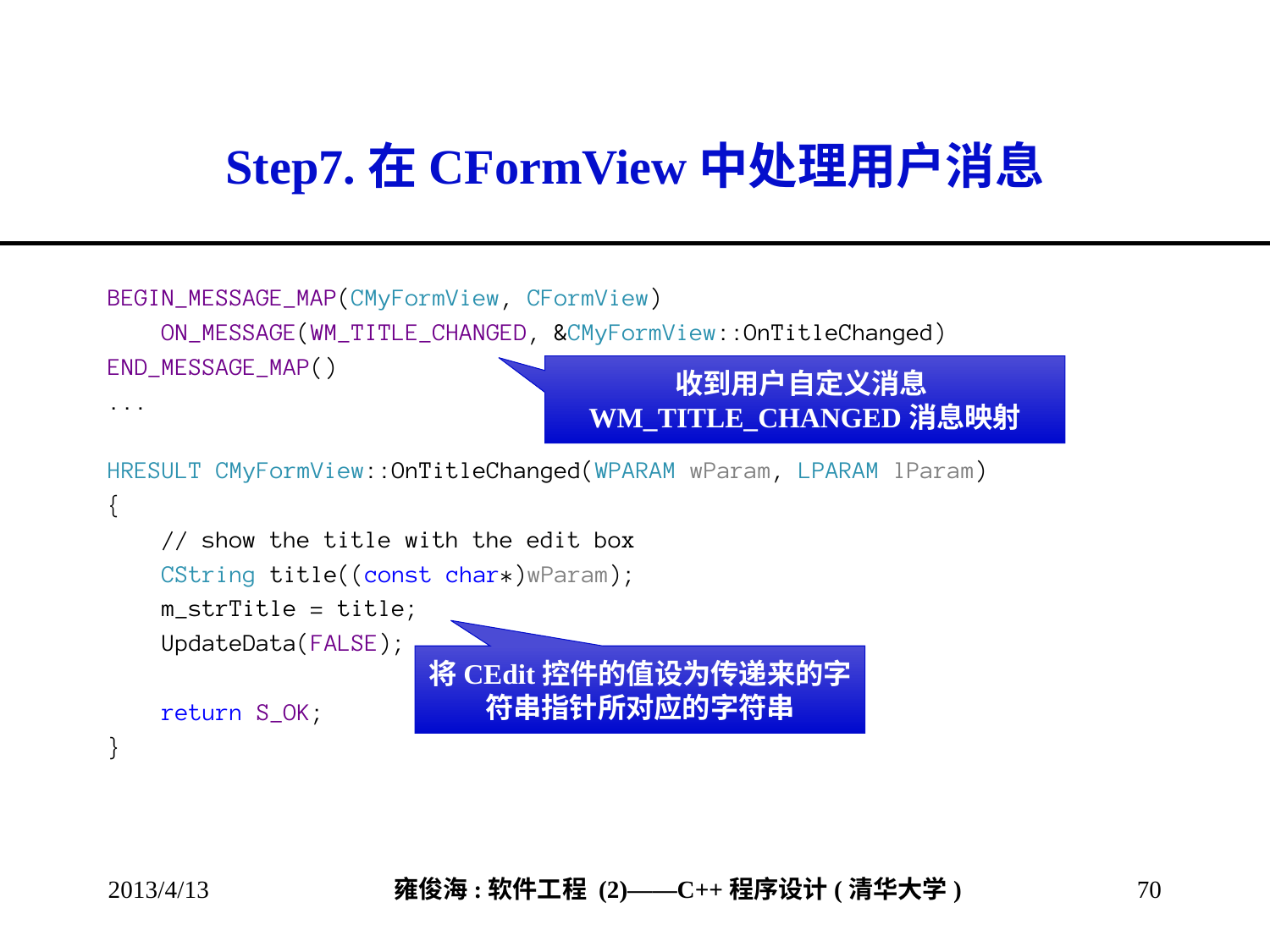

# Step7.在CFormView中处理用户消息
BEGIN_MESSAGE_MAP(CMyFormView, CFormView)
    ON_MESSAGE(WM_TITLE_CHANGED, &CMyFormView::OnTitleChanged)
END_MESSAGE_MAP()
...

HRESULT CMyFormView::OnTitleChanged(WPARAM wParam, LPARAM lParam)
{
    // show the title with the edit box
    CString title((const char*)wParam);
    m_strTitle = title;
    UpdateData(FALSE);

    return S_OK;
}
收到用户自定义消息WM_TITLE_CHANGED消息映射
将CEdit控件的值设为传递来的字符串指针所对应的字符串
2013/4/13
70